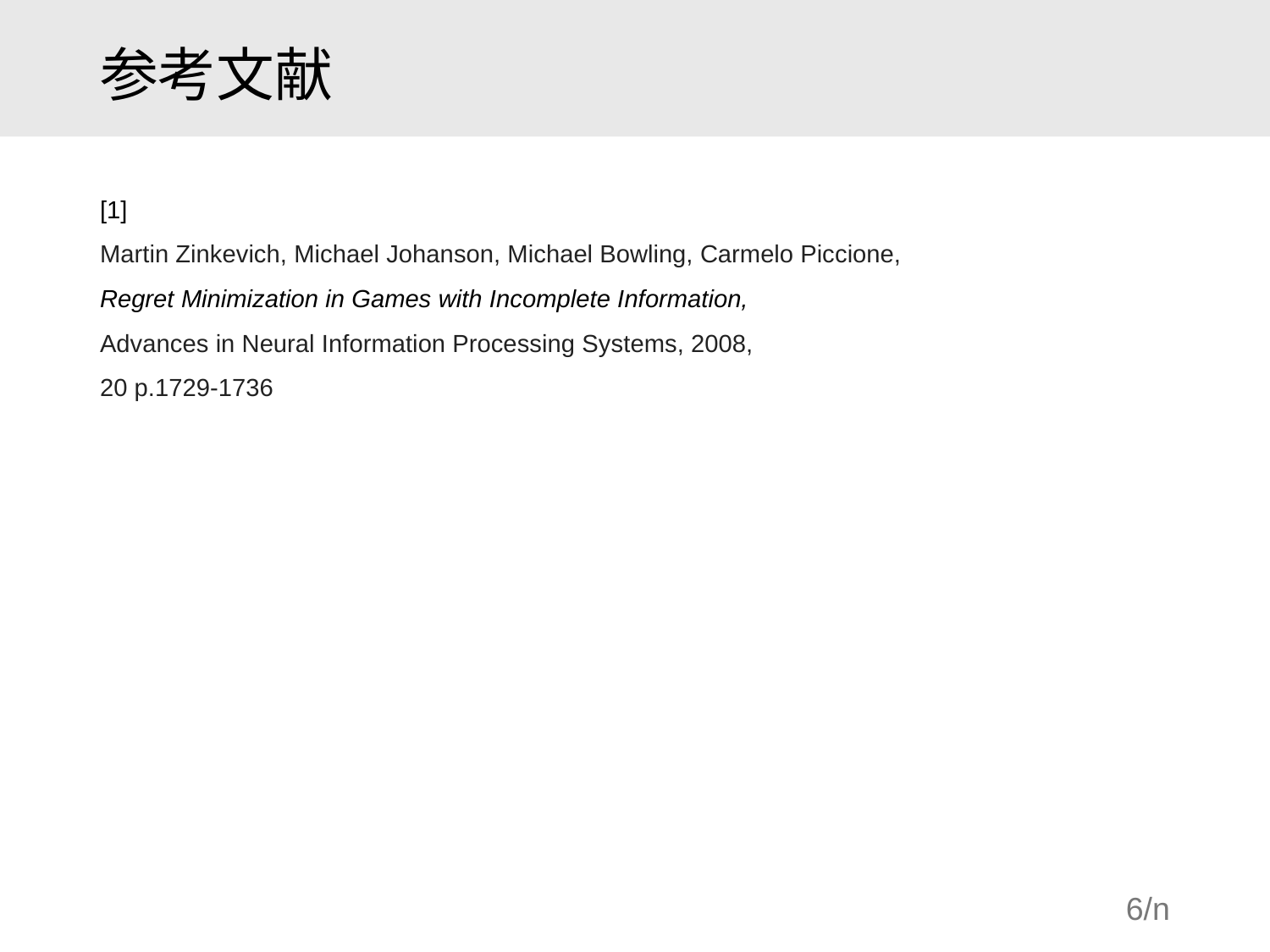

# 参考文献
[1]
Martin Zinkevich, Michael Johanson, Michael Bowling, Carmelo Piccione,
Regret Minimization in Games with Incomplete Information,
Advances in Neural Information Processing Systems, 2008,
20 p.1729-1736

6/n